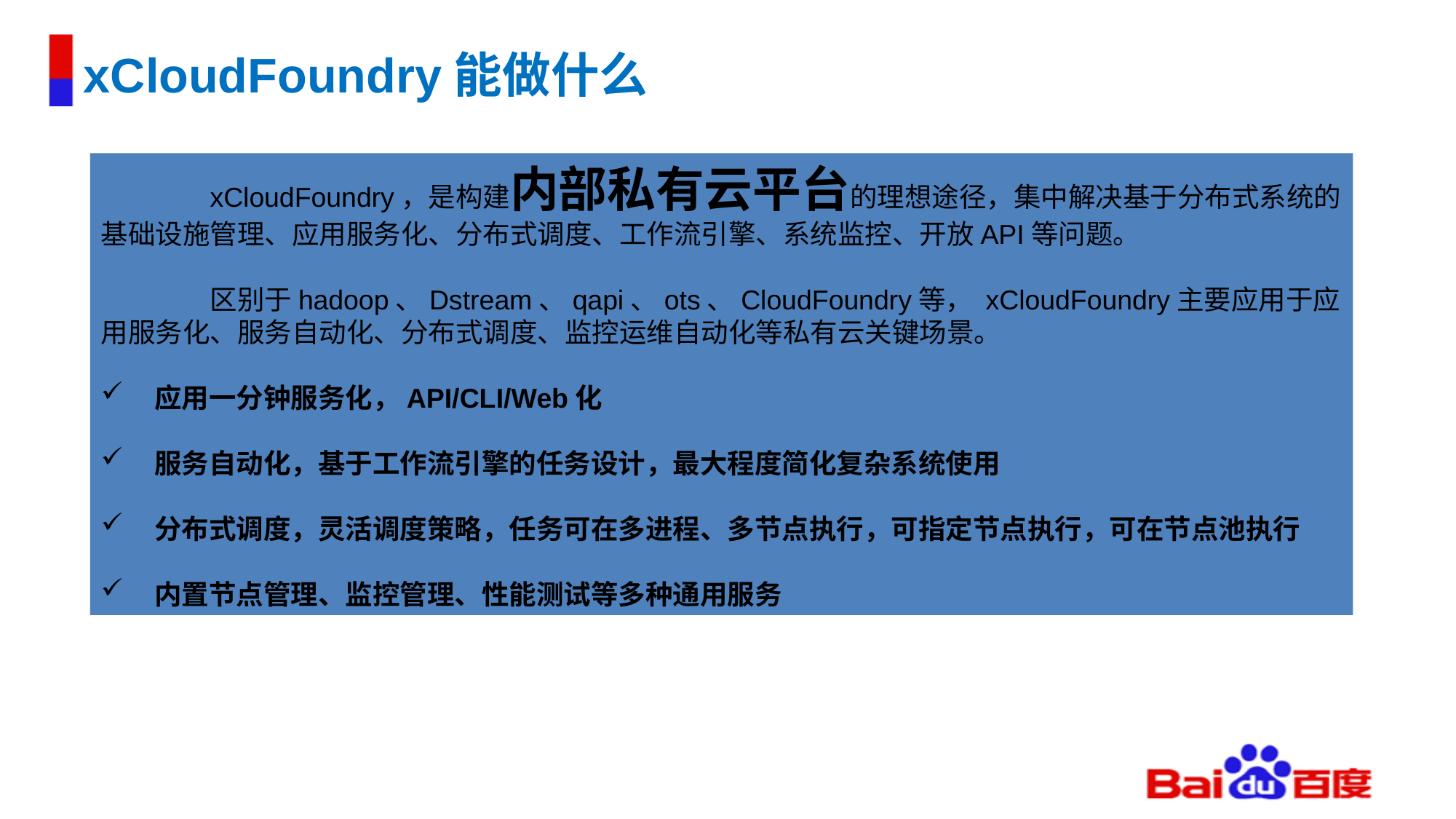

# xCloudFoundry能做什么
	xCloudFoundry，是构建内部私有云平台的理想途径，集中解决基于分布式系统的基础设施管理、应用服务化、分布式调度、工作流引擎、系统监控、开放API等问题。

	区别于hadoop、Dstream、qapi、ots、CloudFoundry等， xCloudFoundry主要应用于应用服务化、服务自动化、分布式调度、监控运维自动化等私有云关键场景。

    应用一分钟服务化，API/CLI/Web化

    服务自动化，基于工作流引擎的任务设计，最大程度简化复杂系统使用

    分布式调度，灵活调度策略，任务可在多进程、多节点执行，可指定节点执行，可在节点池执行

    内置节点管理、监控管理、性能测试等多种通用服务